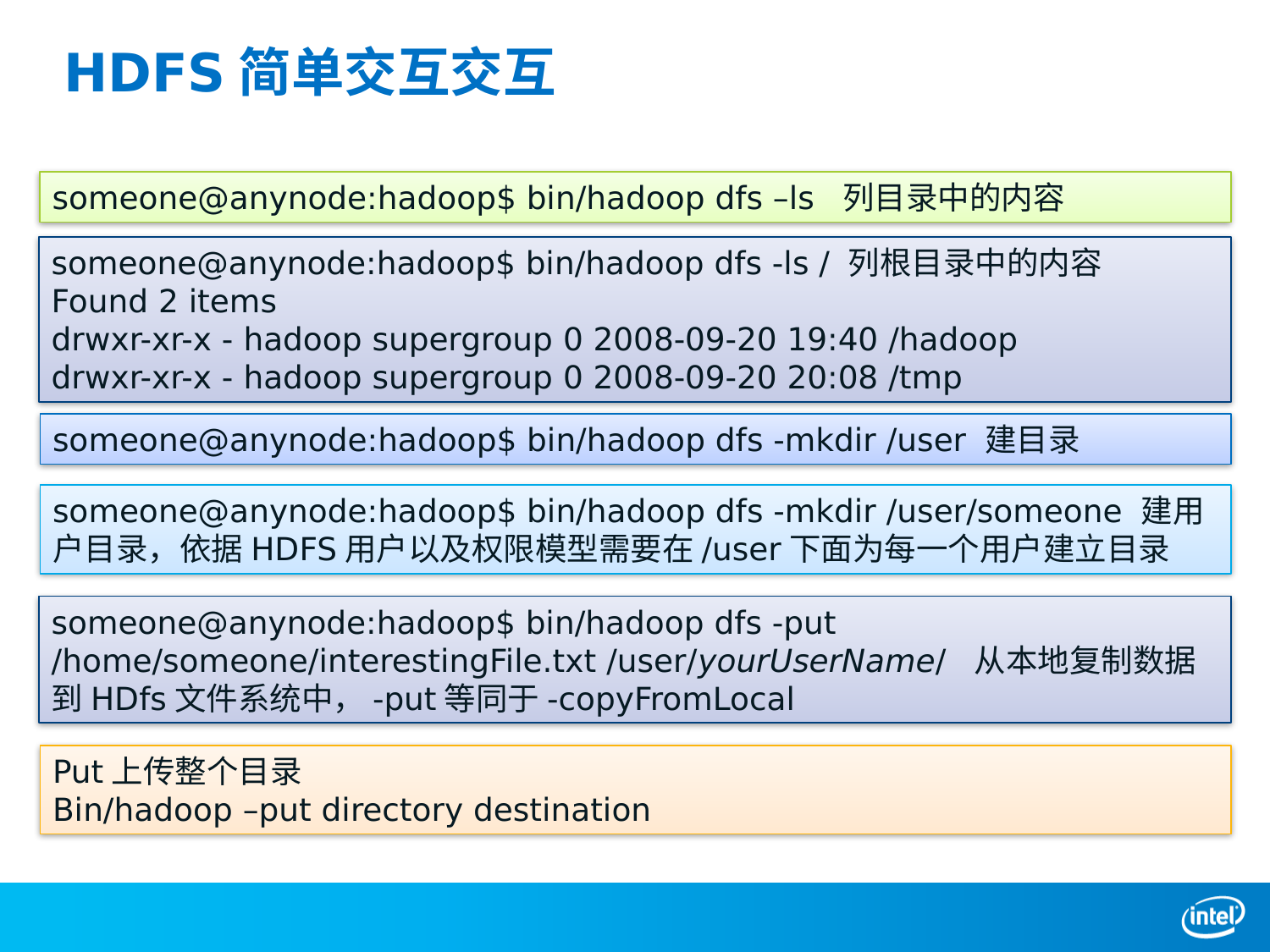

# HDFS简单交互交互
someone@anynode:hadoop$ bin/hadoop dfs –ls  列目录中的内容
someone@anynode:hadoop$ bin/hadoop dfs -ls / 列根目录中的内容
Found 2 items
drwxr-xr-x - hadoop supergroup 0 2008-09-20 19:40 /hadoop
drwxr-xr-x - hadoop supergroup 0 2008-09-20 20:08 /tmp
someone@anynode:hadoop$ bin/hadoop dfs -mkdir /user 建目录
someone@anynode:hadoop$ bin/hadoop dfs -mkdir /user/someone 建用户目录，依据HDFS用户以及权限模型需要在/user下面为每一个用户建立目录
someone@anynode:hadoop$ bin/hadoop dfs -put /home/someone/interestingFile.txt /user/yourUserName/  从本地复制数据到HDfs文件系统中，-put等同于-copyFromLocal
Put上传整个目录
Bin/hadoop –put directory destination